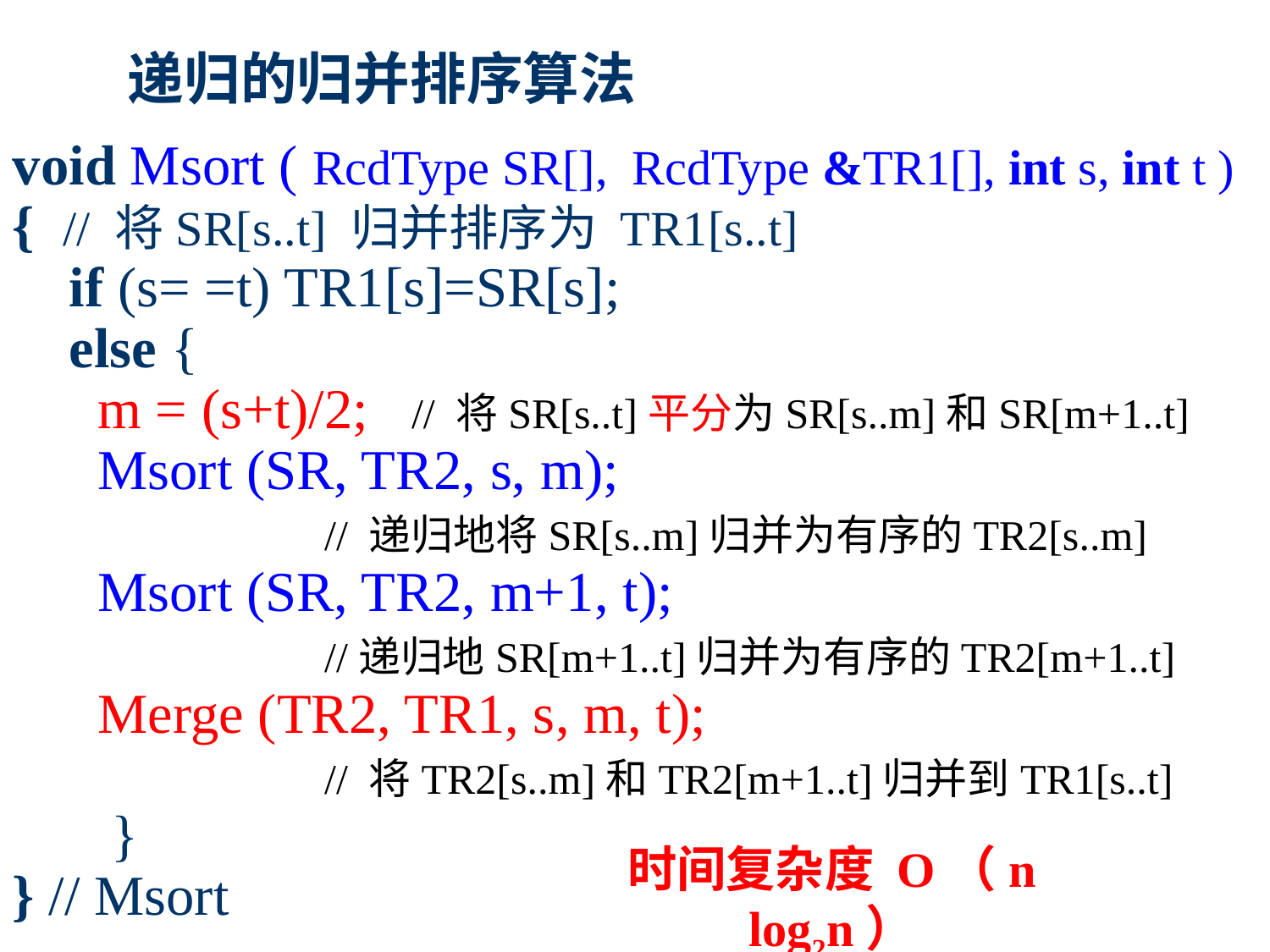

递归的归并排序算法
void Msort ( RcdType SR[],  RcdType &TR1[], int s, int t ) {  // 将SR[s..t] 归并排序为 TR1[s..t]
    if (s= =t) TR1[s]=SR[s];
    else {
      m = (s+t)/2;   // 将SR[s..t]平分为SR[s..m]和SR[m+1..t]
      Msort (SR, TR2, s, m);
                      // 递归地将SR[s..m]归并为有序的TR2[s..m]
      Msort (SR, TR2, m+1, t);
                      //递归地SR[m+1..t]归并为有序的TR2[m+1..t]
      Merge (TR2, TR1, s, m, t);
                      // 将TR2[s..m]和TR2[m+1..t]归并到TR1[s..t]
       }
} // Msort
时间复杂度 O（n log2n）